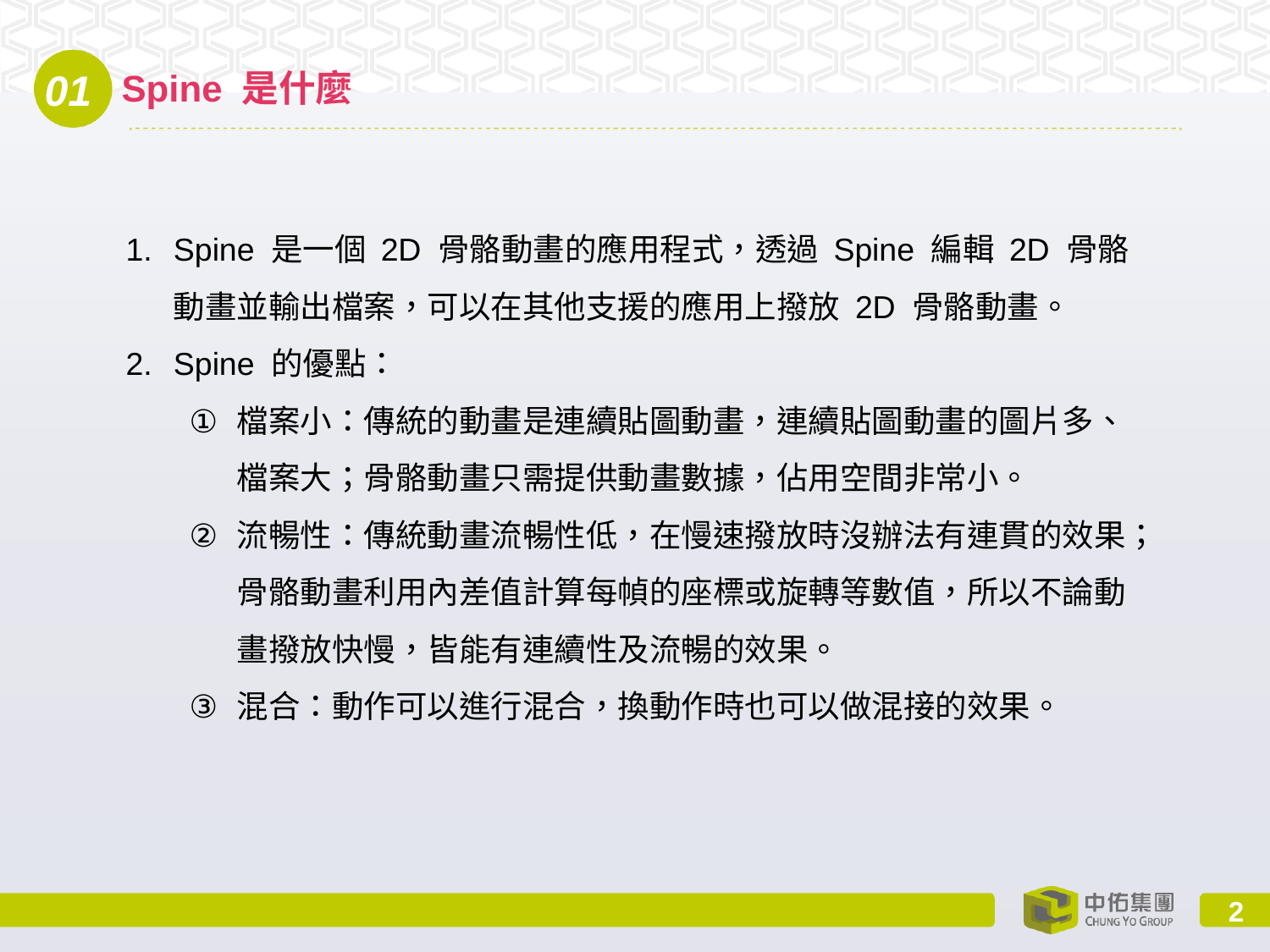

01
Spine 是什麼
Spine 是一個 2D 骨骼動畫的應用程式，透過 Spine 編輯 2D 骨骼動畫並輸出檔案，可以在其他支援的應用上撥放 2D 骨骼動畫。
Spine 的優點：
檔案小：傳統的動畫是連續貼圖動畫，連續貼圖動畫的圖片多、檔案大；骨骼動畫只需提供動畫數據，佔用空間非常小。
流暢性：傳統動畫流暢性低，在慢速撥放時沒辦法有連貫的效果；骨骼動畫利用內差值計算每幀的座標或旋轉等數值，所以不論動畫撥放快慢，皆能有連續性及流暢的效果。
混合：動作可以進行混合，換動作時也可以做混接的效果。

2